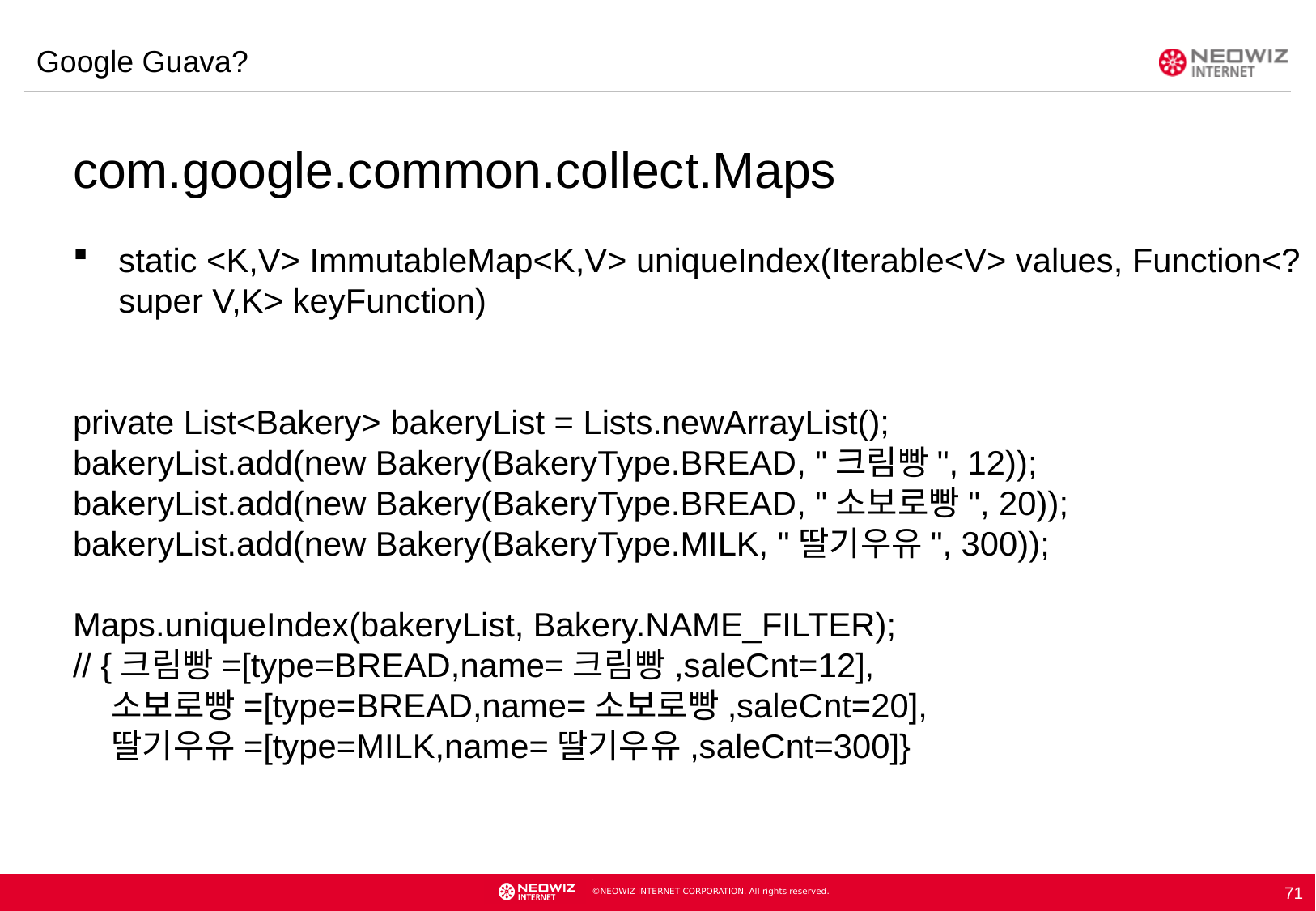

Google Guava?

com.google.common.collect.Maps

static <K,V> ImmutableMap<K,V> uniqueIndex(Iterable<V> values, Function<? super V,K> keyFunction)

private List<Bakery> bakeryList = Lists.newArrayList();
bakeryList.add(new Bakery(BakeryType.BREAD, "크림빵", 12));
bakeryList.add(new Bakery(BakeryType.BREAD, "소보로빵", 20));
bakeryList.add(new Bakery(BakeryType.MILK, "딸기우유", 300));

Maps.uniqueIndex(bakeryList, Bakery.NAME_FILTER);
// {크림빵=[type=BREAD,name=크림빵,saleCnt=12],
    소보로빵=[type=BREAD,name=소보로빵,saleCnt=20],
    딸기우유=[type=MILK,name=딸기우유,saleCnt=300]}

71